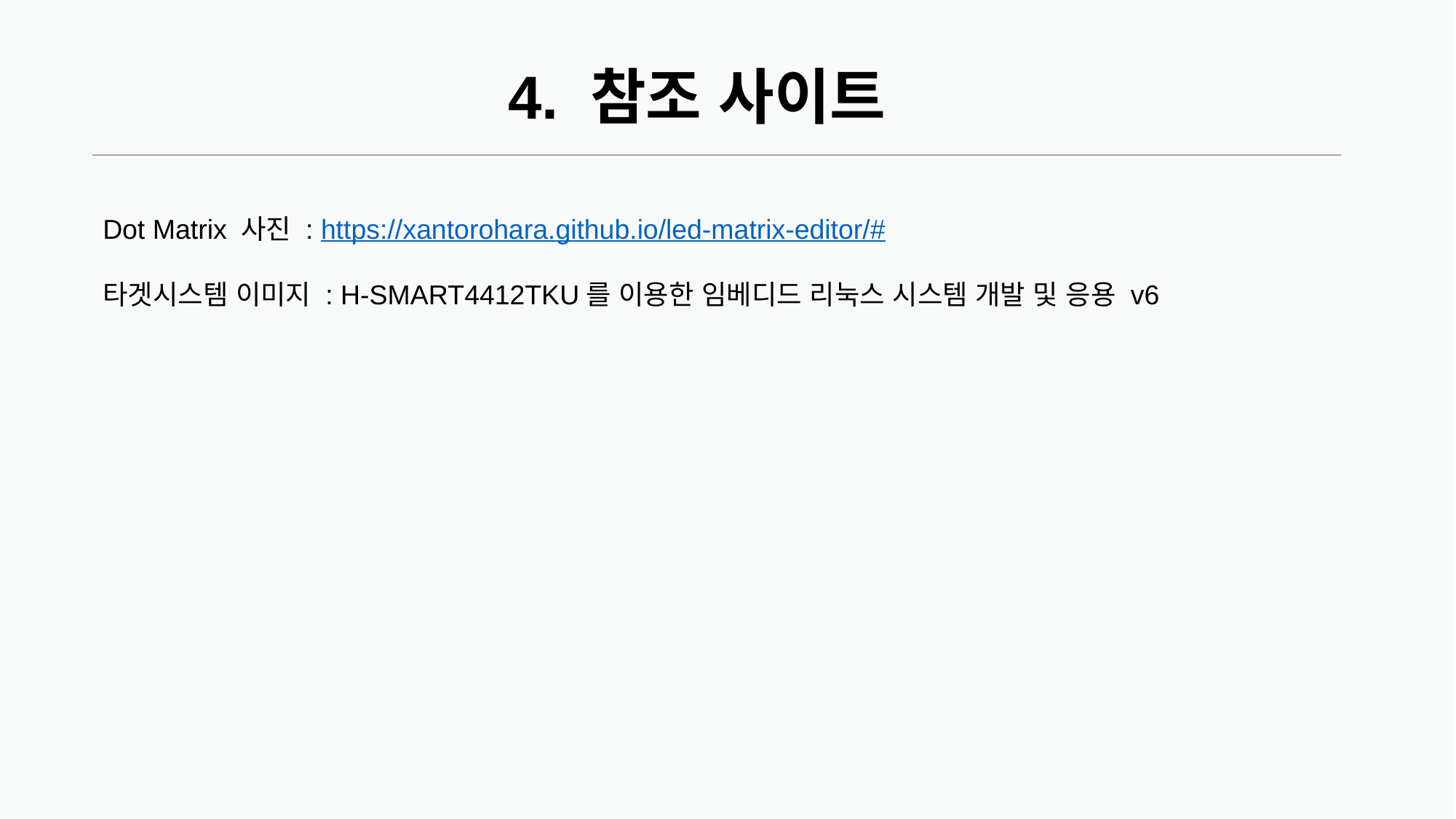

4. 참조 사이트

Dot Matrix 사진 : https://xantorohara.github.io/led-matrix-editor/#

타겟시스템 이미지 : H-SMART4412TKU를 이용한 임베디드 리눅스 시스템 개발 및 응용 v6